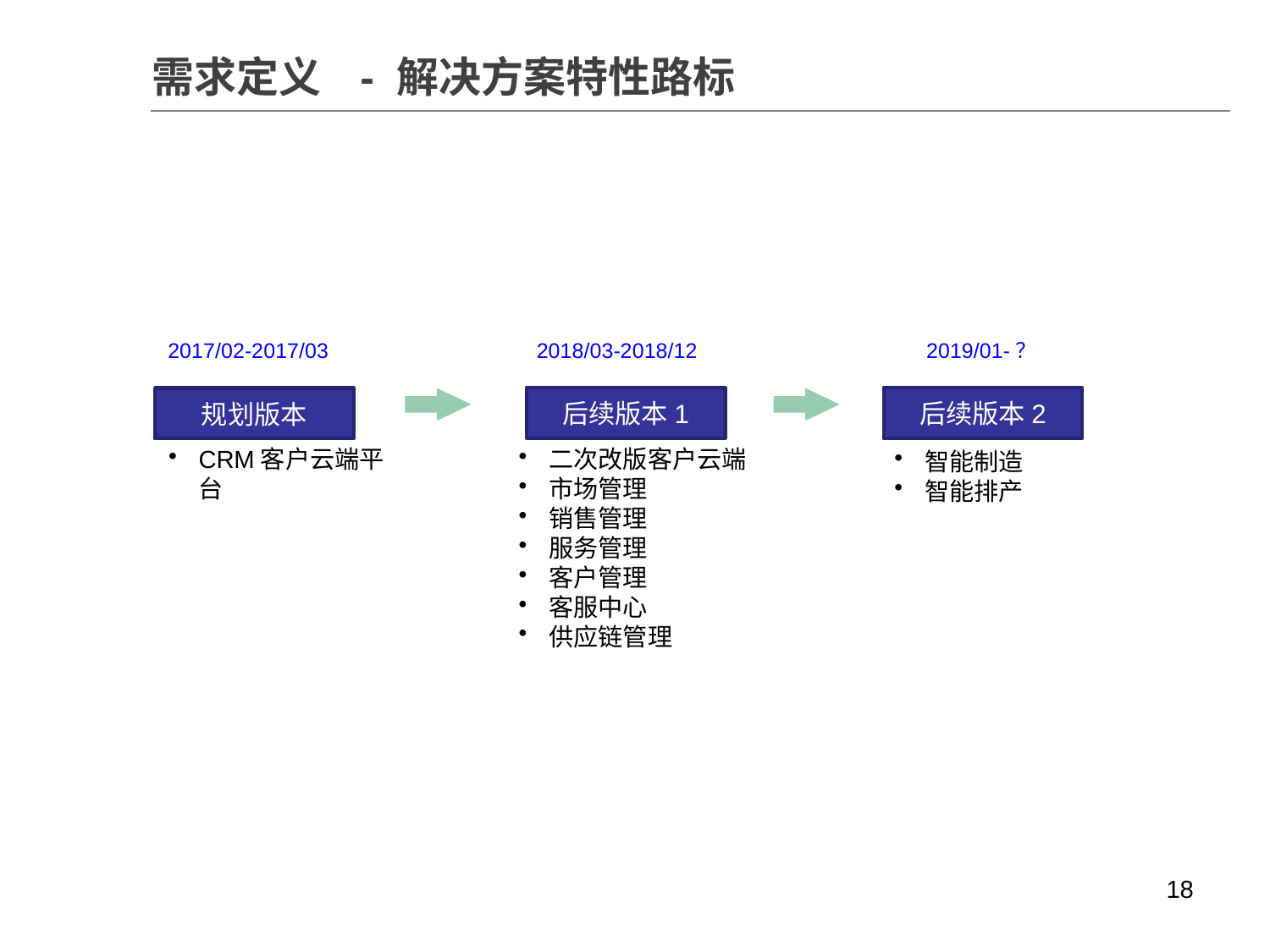

需求定义   - 解决方案特性路标
2018/03-2018/12
2019/01-？
2017/02-2017/03

后续版本1
后续版本2
规划版本
CRM客户云端平台

二次改版客户云端
市场管理
销售管理
服务管理
客户管理
客服中心
供应链管理

智能制造
智能排产
18